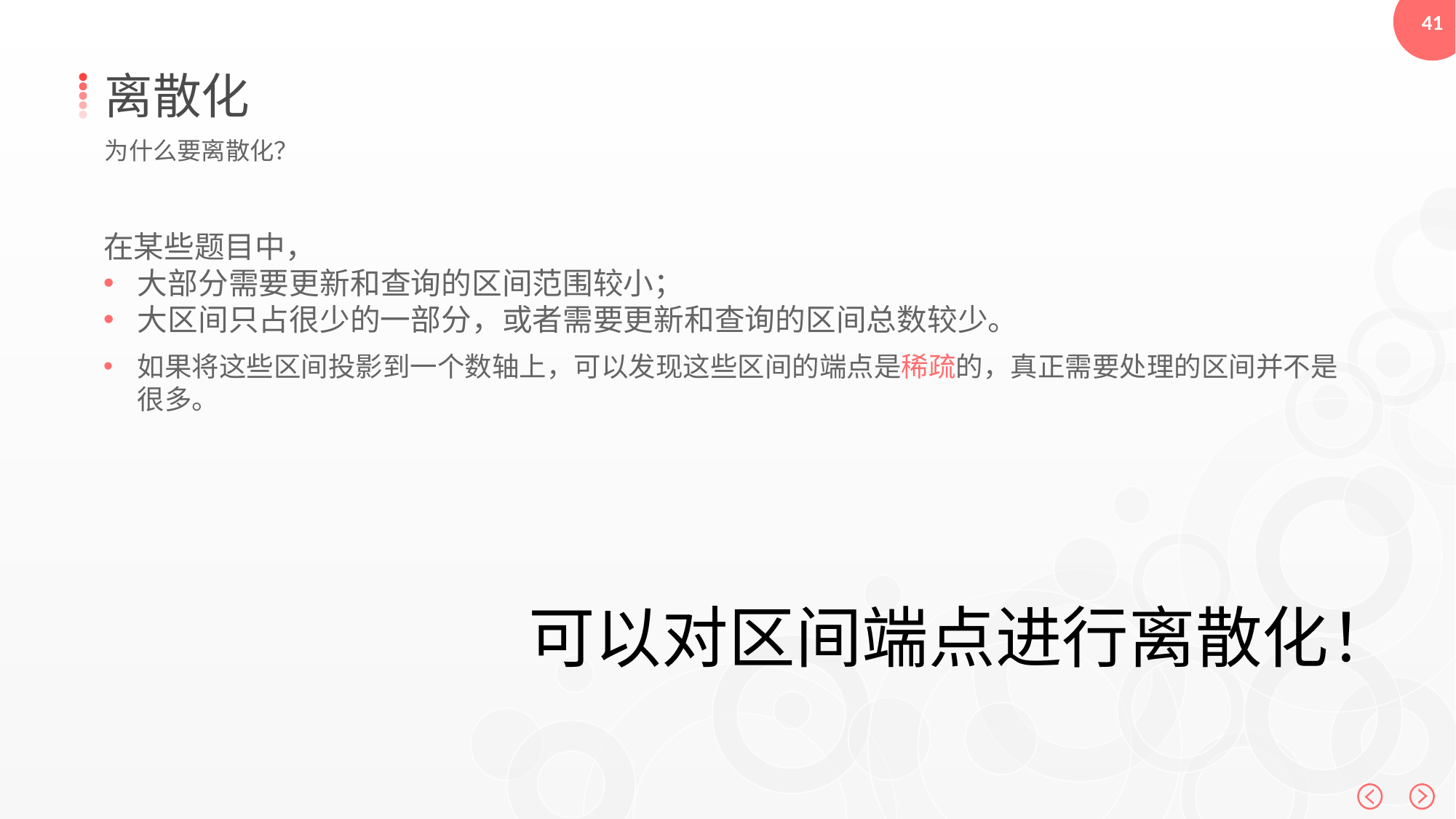

离散化
为什么要离散化？
在某些题目中，
大部分需要更新和查询的区间范围较小；
大区间只占很少的一部分，或者需要更新和查询的区间总数较少。
如果将这些区间投影到一个数轴上，可以发现这些区间的端点是稀疏的，真正需要处理的区间并不是很多。
可以对区间端点进行离散化！